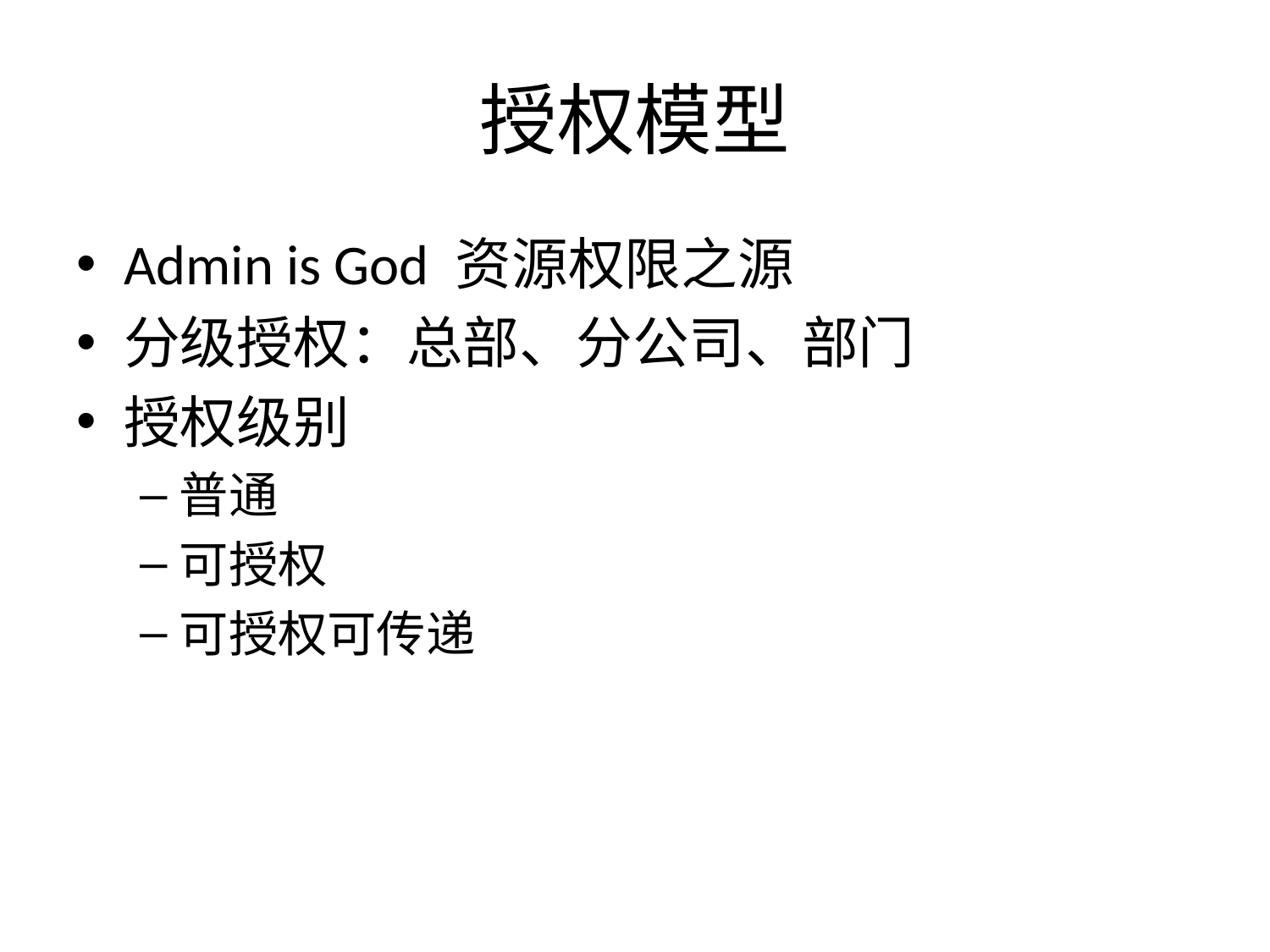

# 授权模型
Admin is God 资源权限之源
分级授权：总部、分公司、部门
授权级别
普通
可授权
可授权可传递